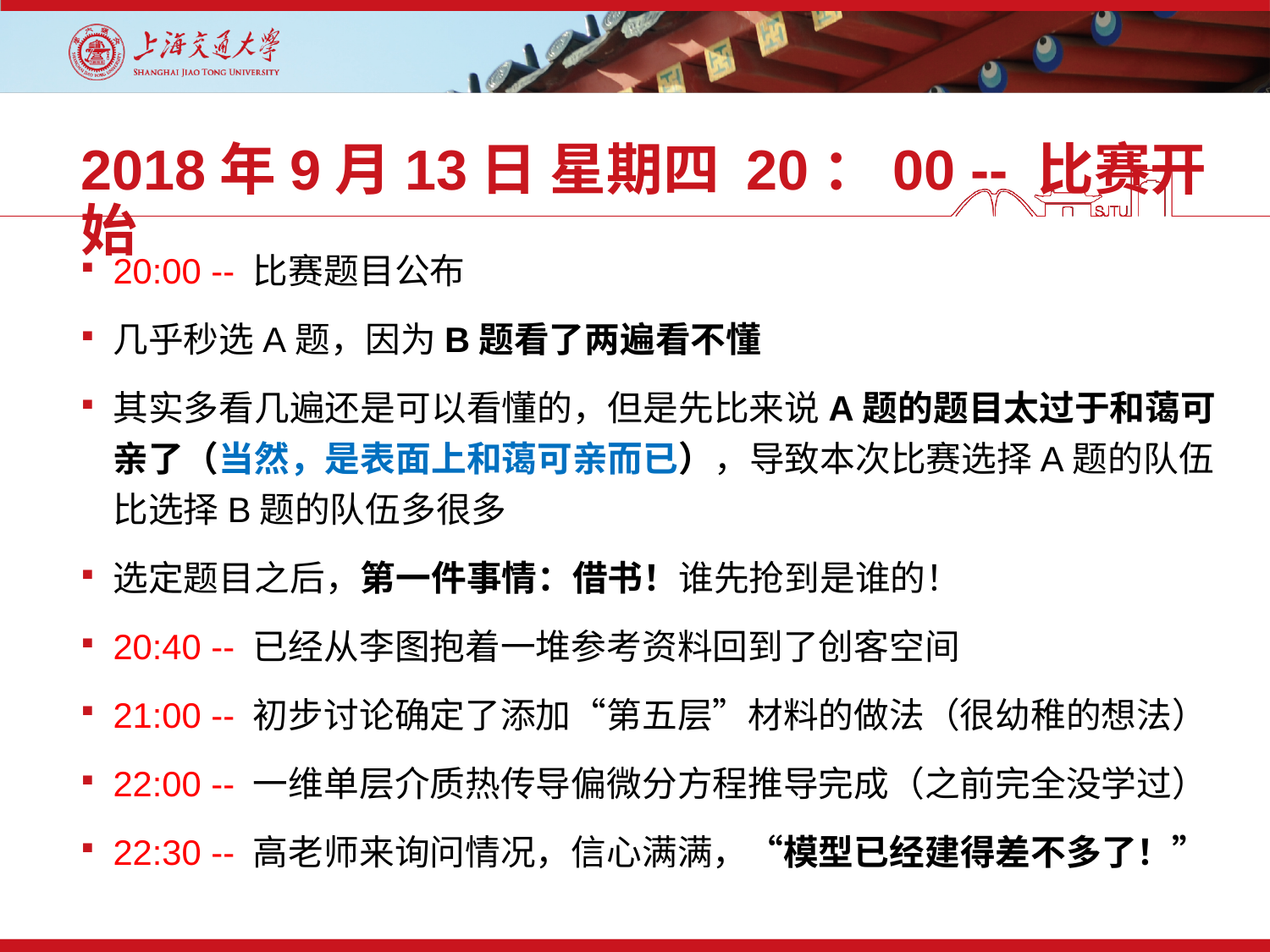

# 2018年9月13日 星期四 20：00 -- 比赛开始
20:00 -- 比赛题目公布
几乎秒选A题，因为B题看了两遍看不懂
其实多看几遍还是可以看懂的，但是先比来说A题的题目太过于和蔼可亲了（当然，是表面上和蔼可亲而已），导致本次比赛选择A题的队伍比选择B题的队伍多很多
选定题目之后，第一件事情：借书！谁先抢到是谁的！
20:40 -- 已经从李图抱着一堆参考资料回到了创客空间
21:00 -- 初步讨论确定了添加“第五层”材料的做法（很幼稚的想法）
22:00 -- 一维单层介质热传导偏微分方程推导完成（之前完全没学过）
22:30 -- 高老师来询问情况，信心满满，“模型已经建得差不多了！”